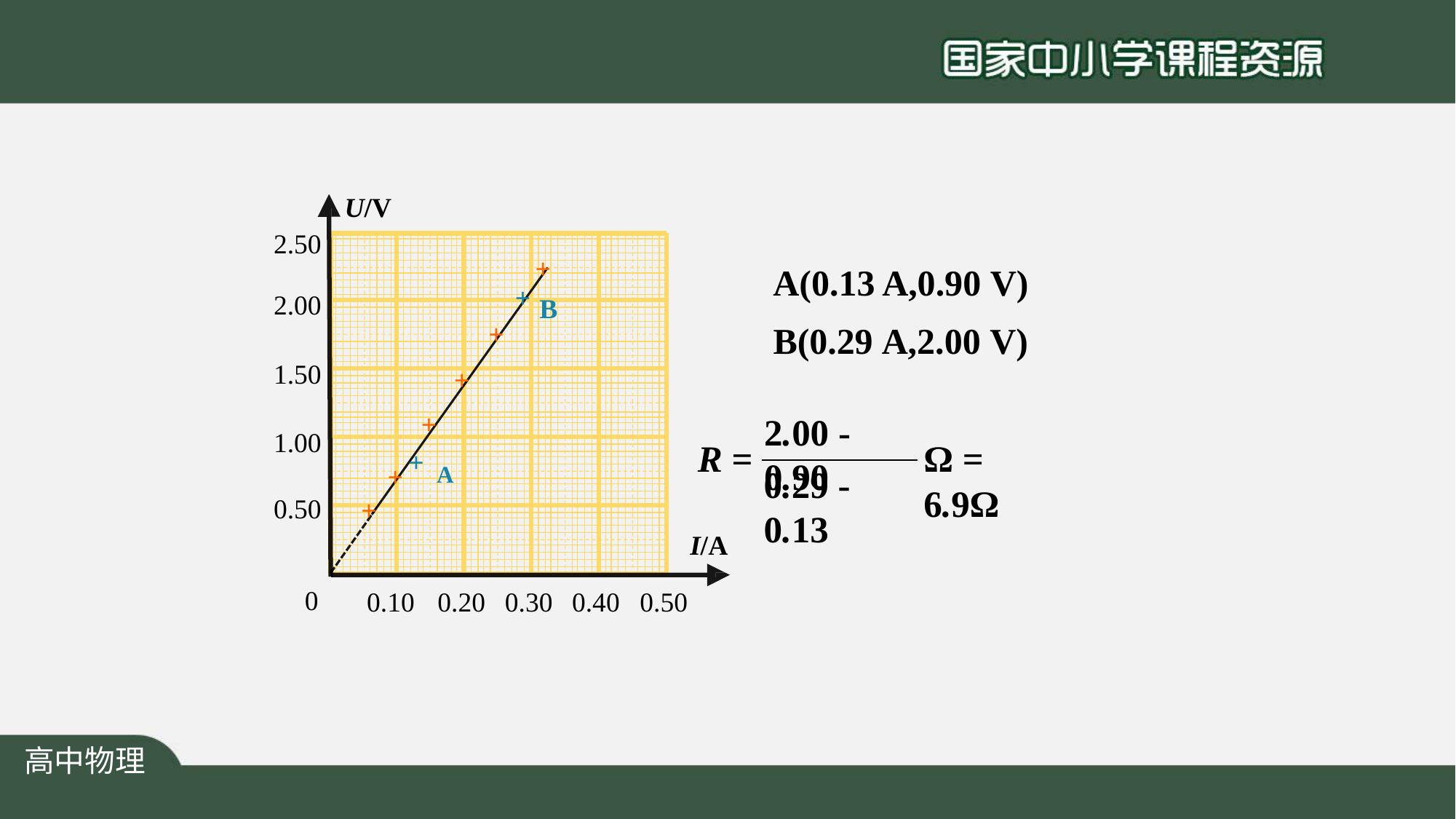

U/V

2.50

A(0.13 A,0.90 V)
B(0.29 A,2.00 V)

+
+

2.00

B

+

1.50

+

+
2.00 - 0.90

1.00

+ A

R =
Ω = 6.9Ω

+
0.29 - 0.13

0.50

+

I/A

0
0.10	0.20	0.30	0.40	0.50
高中物理